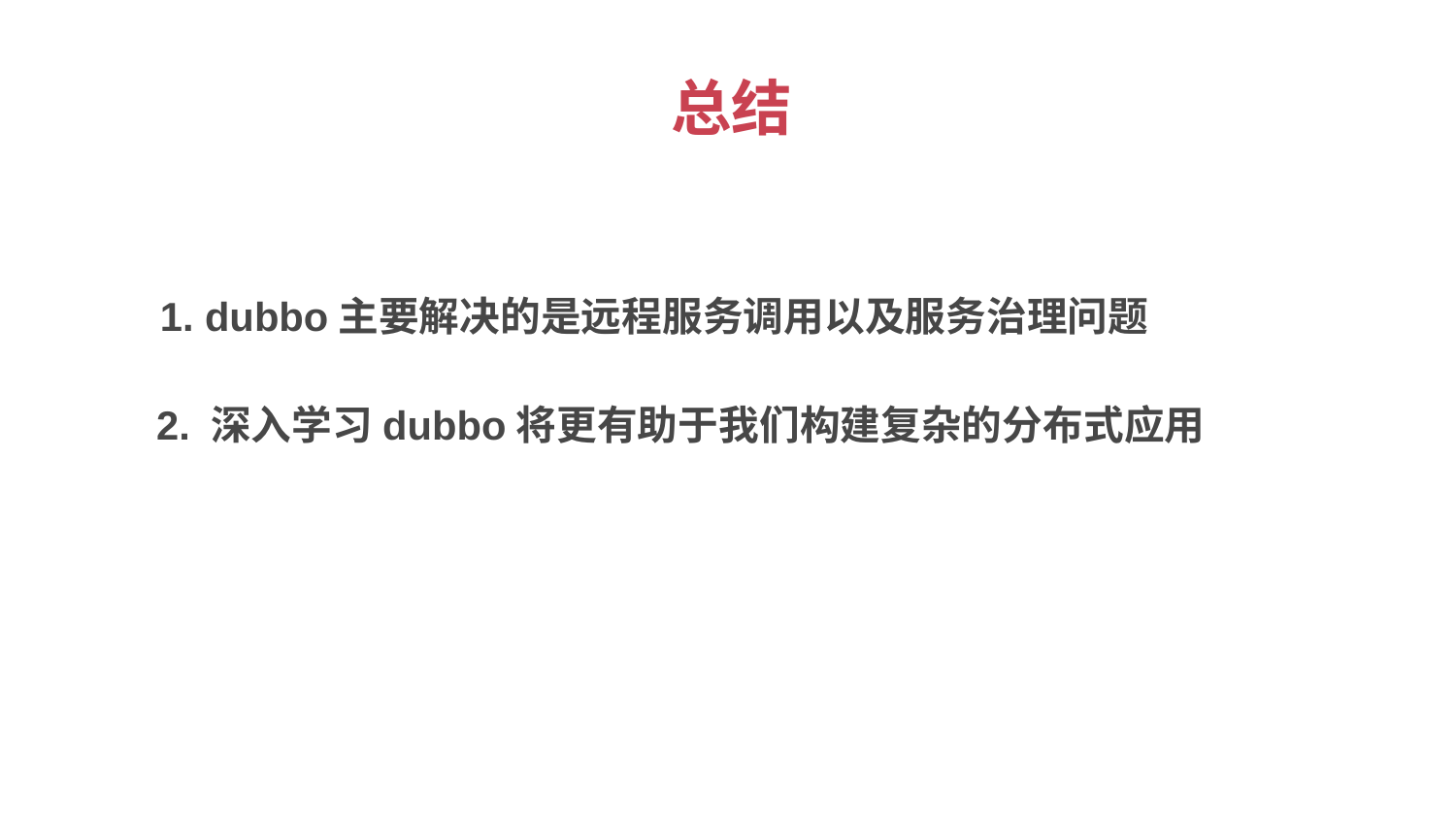

# 总结
1. dubbo主要解决的是远程服务调用以及服务治理问题
2. 深入学习dubbo将更有助于我们构建复杂的分布式应用